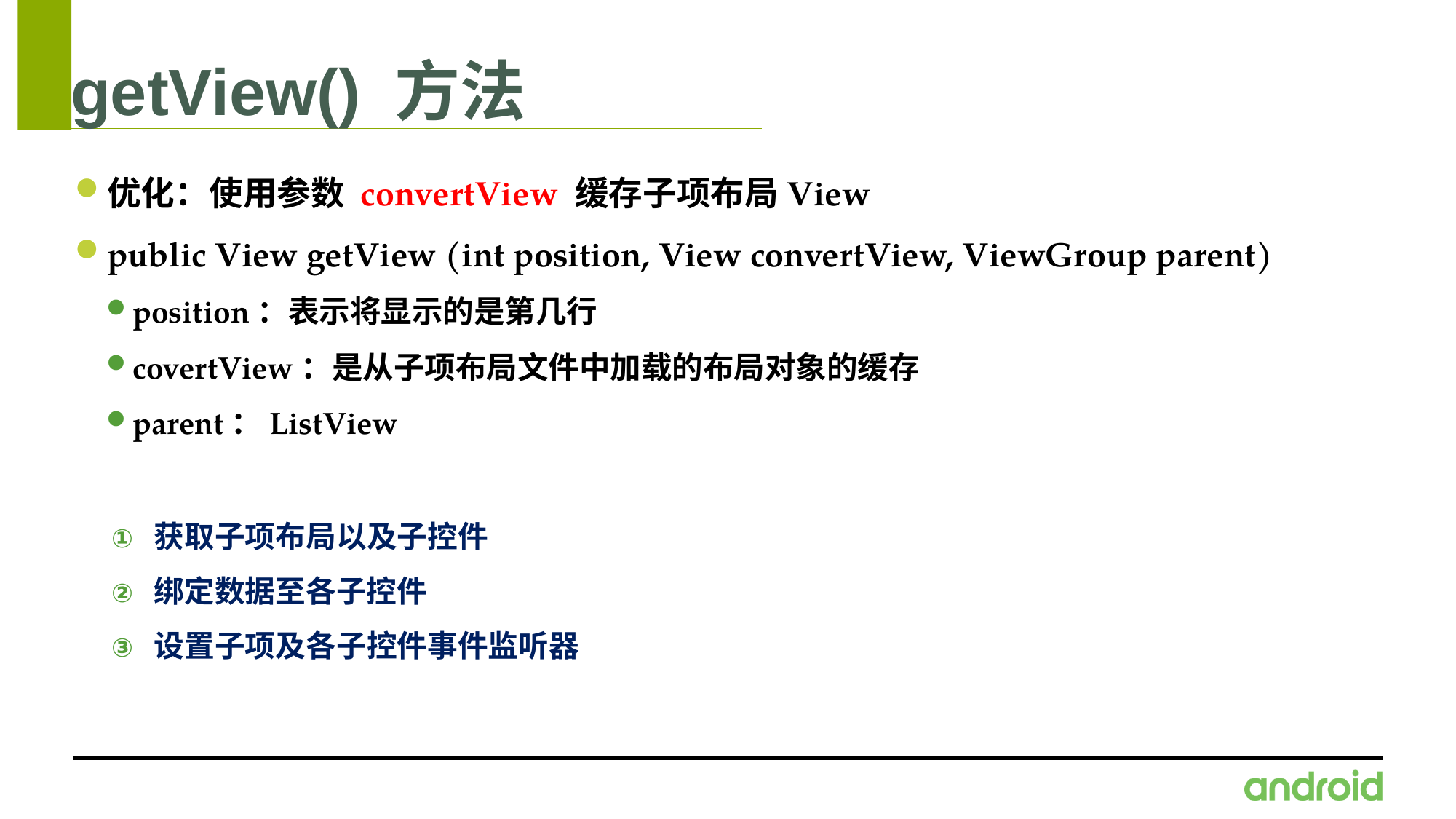

# getView() 方法
优化：使用参数 convertView 缓存子项布局View
public View getView (int position, View convertView, ViewGroup parent)
position：表示将显示的是第几行
covertView：是从子项布局文件中加载的布局对象的缓存
parent：ListView

获取子项布局以及子控件
绑定数据至各子控件
设置子项及各子控件事件监听器